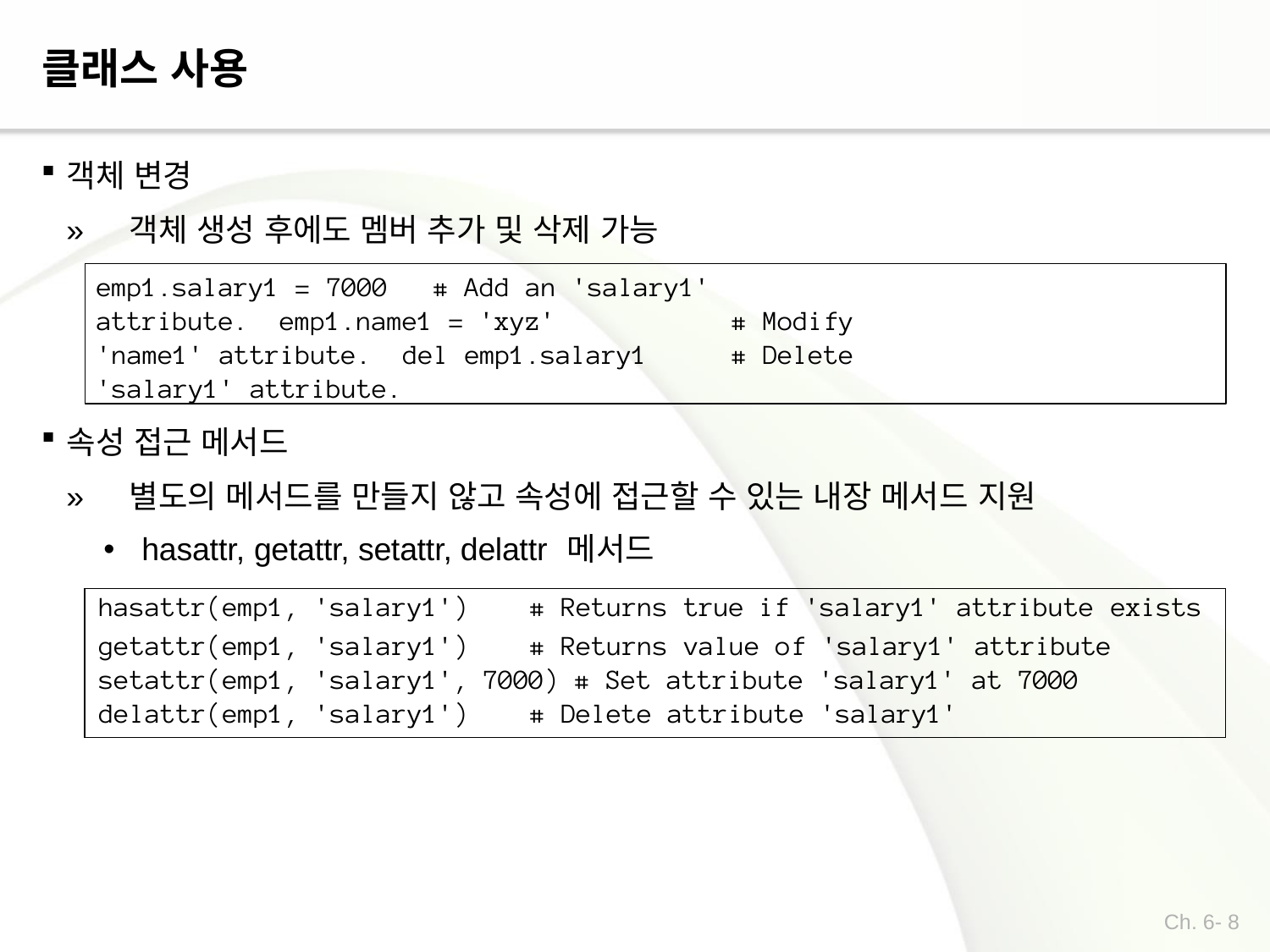

# 클래스 사용
객체 변경
»	객체 생성 후에도 멤버 추가 및 삭제 가능
emp1.salary1 = 7000		# Add an 'salary1' attribute.  emp1.name1 = 'xyz'		# Modify 'name1' attribute.  del emp1.salary1	# Delete 'salary1' attribute.
속성 접근 메서드
»	별도의 메서드를 만들지 않고 속성에 접근할 수 있는 내장 메서드 지원
hasattr, getattr, setattr, delattr 메서드
| hasattr(emp1, | 'salary1') | # Returns true if 'salary1' attribute exists |
| --- | --- | --- |
| getattr(emp1, | 'salary1') | # Returns value of 'salary1' attribute |
| setattr(emp1, | 'salary1', | 7000) # Set attribute 'salary1' at 7000 |
| delattr(emp1, | 'salary1') | # Delete attribute 'salary1' |
Ch. 6- 8